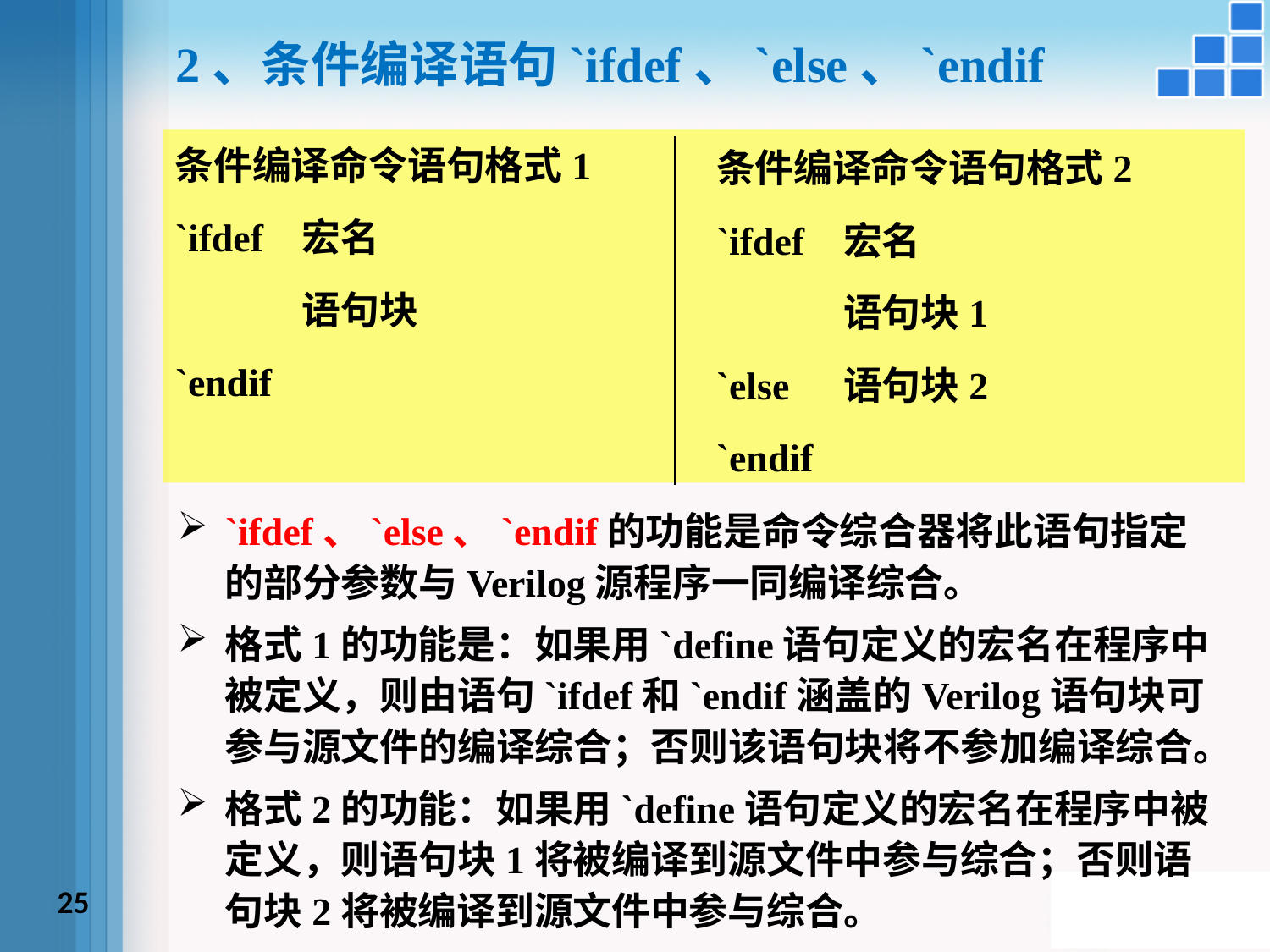

2、条件编译语句`ifdef、`else、`endif
条件编译命令语句格式1
`ifdef  	宏名
	语句块
`endif

条件编译命令语句格式2
`ifdef  	宏名
	语句块1
`else	语句块2
`endif
`ifdef、`else、`endif的功能是命令综合器将此语句指定的部分参数与Verilog源程序一同编译综合。
格式1的功能是：如果用`define语句定义的宏名在程序中被定义，则由语句`ifdef和`endif涵盖的Verilog语句块可参与源文件的编译综合；否则该语句块将不参加编译综合。
格式2的功能：如果用`define语句定义的宏名在程序中被定义，则语句块1将被编译到源文件中参与综合；否则语句块2将被编译到源文件中参与综合。

25